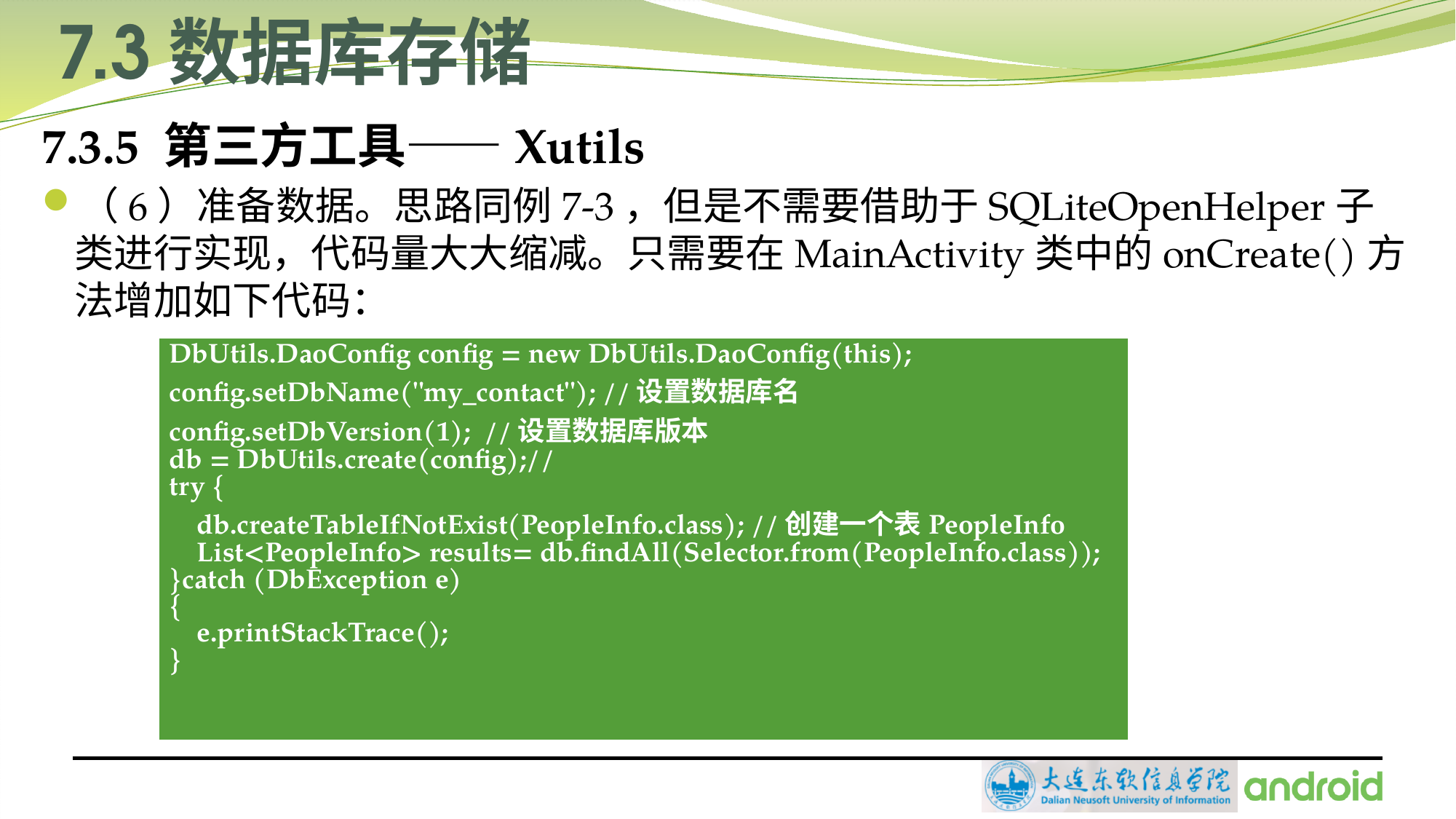

# 7.3数据库存储
7.3.5 第三方工具——Xutils
（6）准备数据。思路同例7-3，但是不需要借助于SQLiteOpenHelper子类进行实现，代码量大大缩减。只需要在MainActivity类中的onCreate()方法增加如下代码：

| DbUtils.DaoConfig config = new DbUtils.DaoConfig(this); config.setDbName("my\_contact"); //设置数据库名 config.setDbVersion(1); //设置数据库版本 db = DbUtils.create(config);// try { db.createTableIfNotExist(PeopleInfo.class); //创建一个表PeopleInfo List<PeopleInfo> results= db.findAll(Selector.from(PeopleInfo.class)); }catch (DbException e) { e.printStackTrace(); } |
| --- |